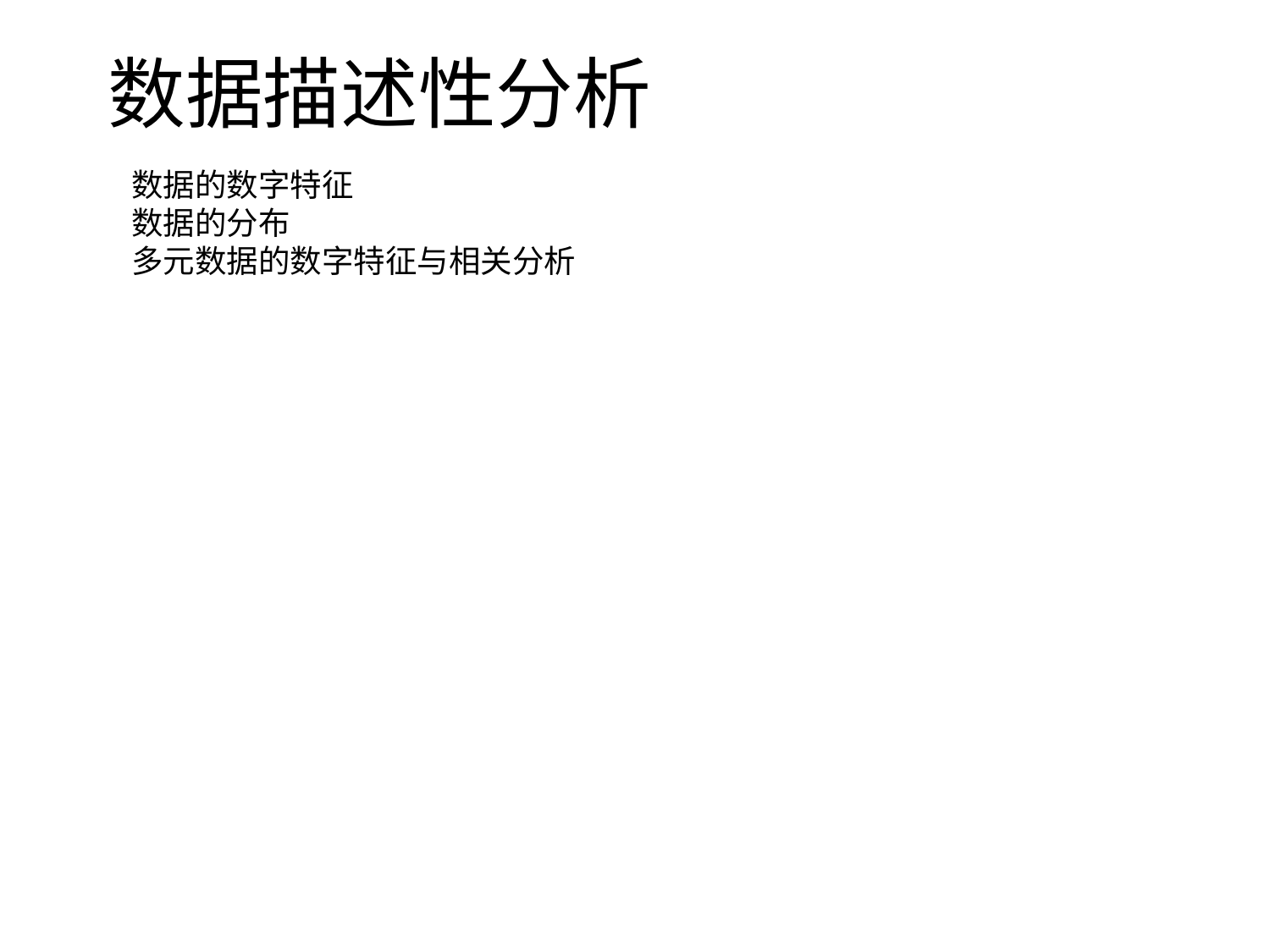

# 数据描述性分析
数据的数字特征
数据的分布
多元数据的数字特征与相关分析